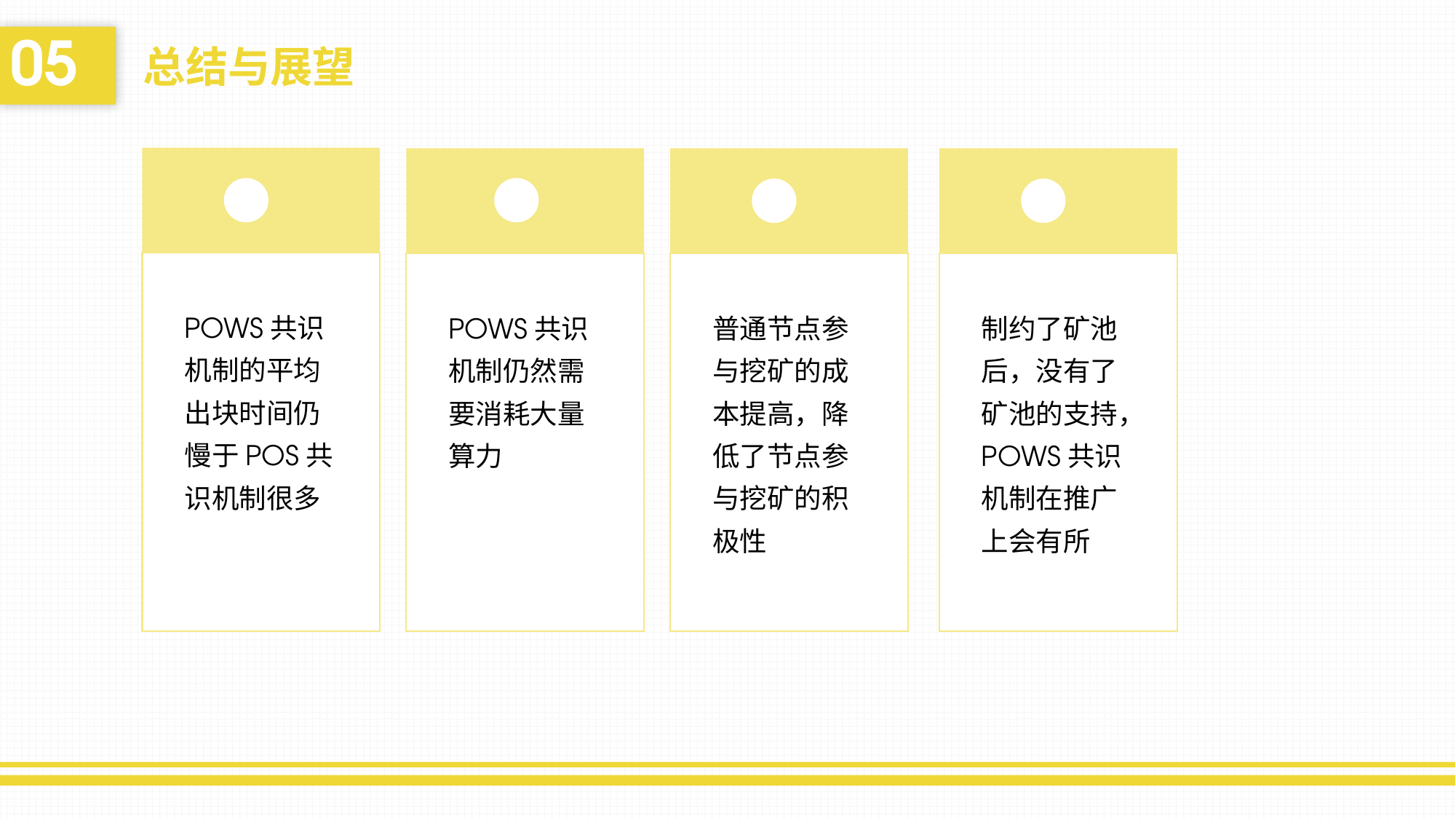

05
总结与展望

POWS共识机制的平均出块时间仍慢于POS共识机制很多
POWS共识机制仍然需要消耗大量算力
普通节点参与挖矿的成本提高，降低了节点参与挖矿的积极性
制约了矿池后，没有了矿池的支持，POWS共识机制在推广上会有所